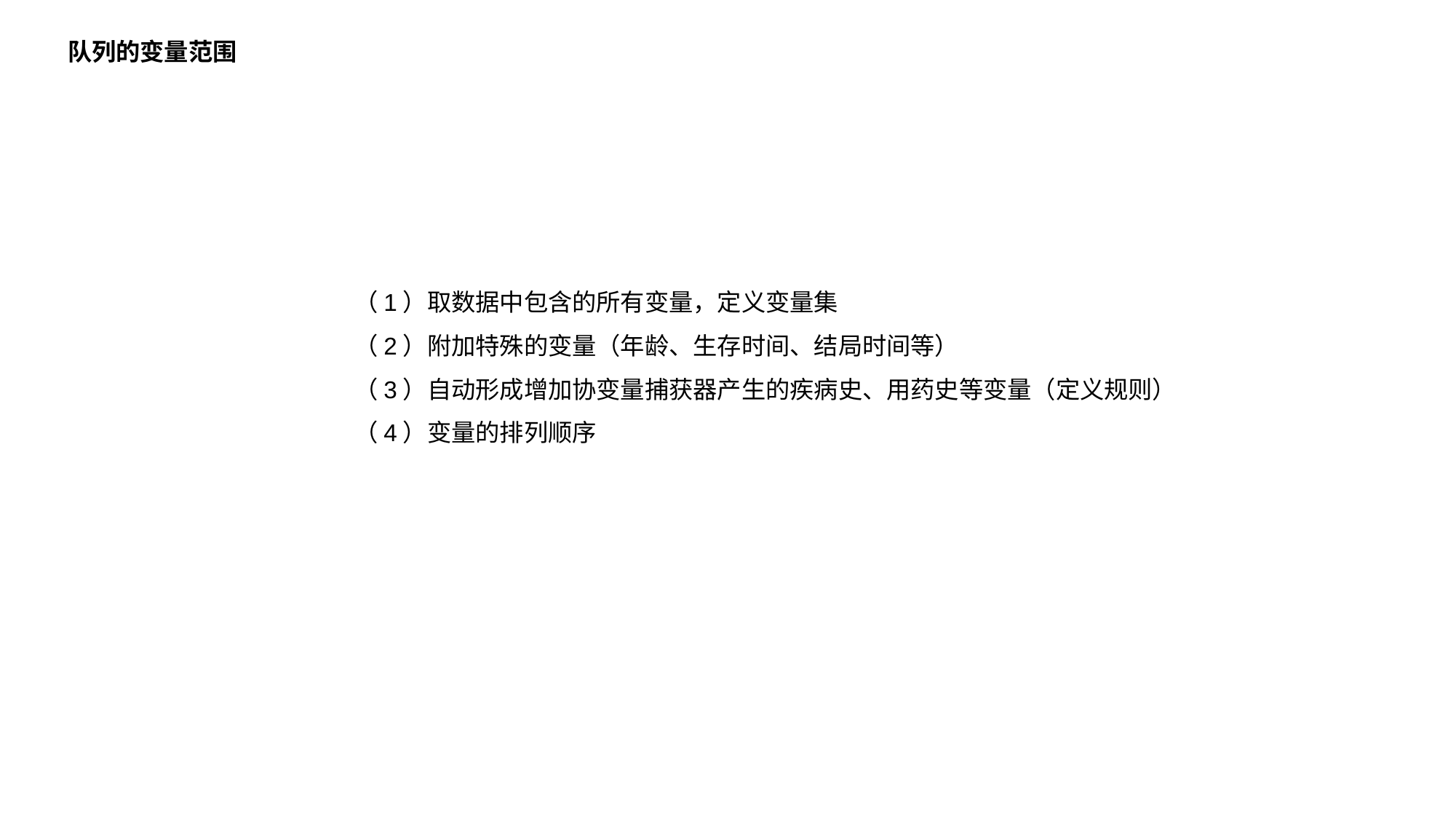

队列的变量范围
（1）取数据中包含的所有变量，定义变量集
（2）附加特殊的变量（年龄、生存时间、结局时间等）
（3）自动形成增加协变量捕获器产生的疾病史、用药史等变量（定义规则）
（4）变量的排列顺序